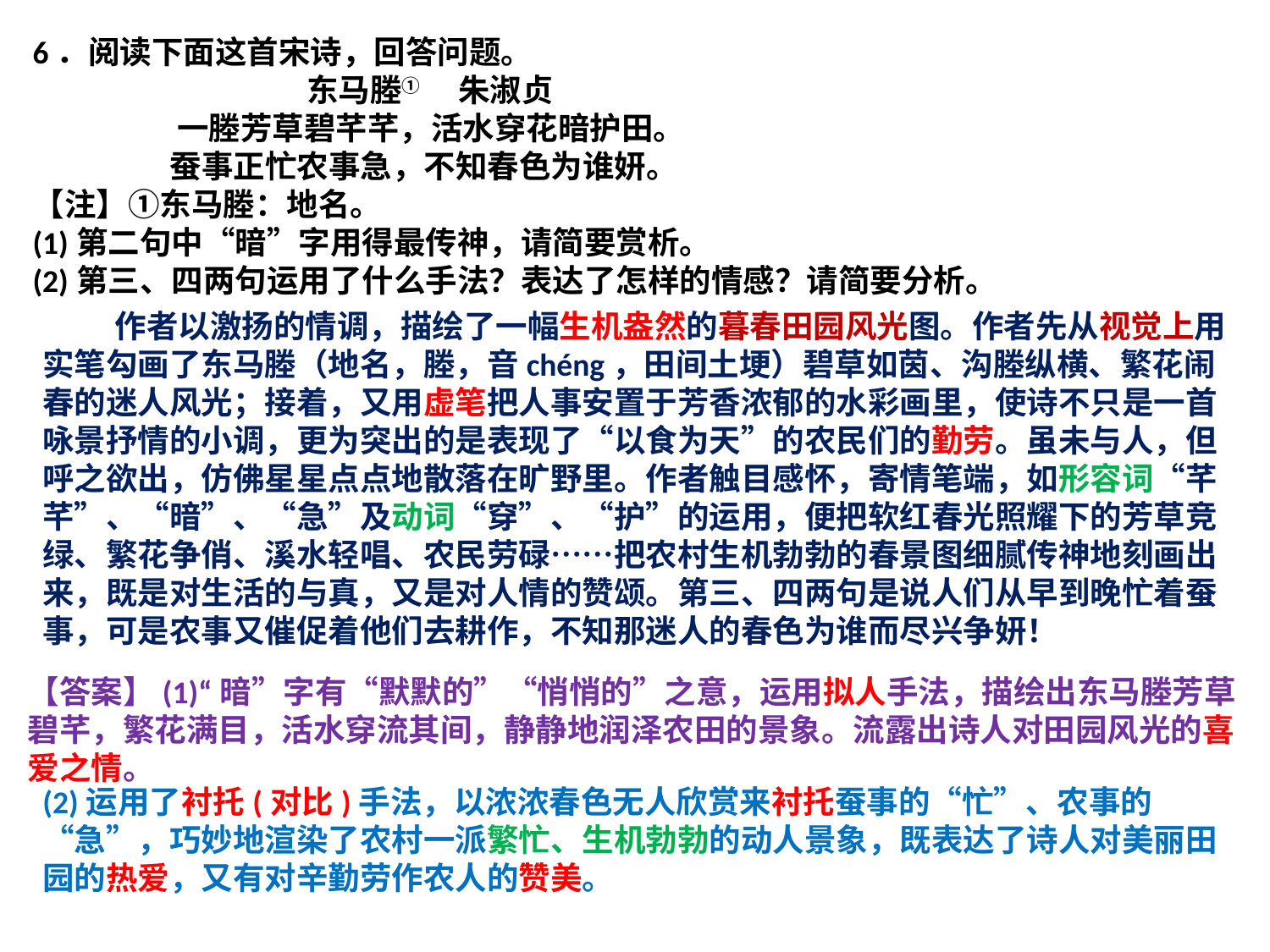

6．阅读下面这首宋诗，回答问题。
                                     东马塍①         朱淑贞
                   一塍芳草碧芊芊，活水穿花暗护田。
                  蚕事正忙农事急，不知春色为谁妍。
【注】①东马塍：地名。
(1)第二句中“暗”字用得最传神，请简要赏析。
(2)第三、四两句运用了什么手法？表达了怎样的情感？请简要分析。
         作者以激扬的情调，描绘了一幅生机盎然的暮春田园风光图。作者先从视觉上用实笔勾画了东马塍（地名，塍，音chéng，田间土埂）碧草如茵、沟塍纵横、繁花闹春的迷人风光；接着，又用虚笔把人事安置于芳香浓郁的水彩画里，使诗不只是一首咏景抒情的小调，更为突出的是表现了“以食为天”的农民们的勤劳。虽未与人，但呼之欲出，仿佛星星点点地散落在旷野里。作者触目感怀，寄情笔端，如形容词“芊芊”、“暗”、“急”及动词“穿”、“护”的运用，便把软红春光照耀下的芳草竞绿、繁花争俏、溪水轻唱、农民劳碌……把农村生机勃勃的春景图细腻传神地刻画出来，既是对生活的与真，又是对人情的赞颂。第三、四两句是说人们从早到晚忙着蚕事，可是农事又催促着他们去耕作，不知那迷人的春色为谁而尽兴争妍！
【答案】(1)“暗”字有“默默的”“悄悄的”之意，运用拟人手法，描绘出东马塍芳草碧芊，繁花满目，活水穿流其间，静静地润泽农田的景象。流露出诗人对田园风光的喜爱之情。
(2)运用了衬托(对比)手法，以浓浓春色无人欣赏来衬托蚕事的“忙”、农事的“急”，巧妙地渲染了农村一派繁忙、生机勃勃的动人景象，既表达了诗人对美丽田园的热爱，又有对辛勤劳作农人的赞美。